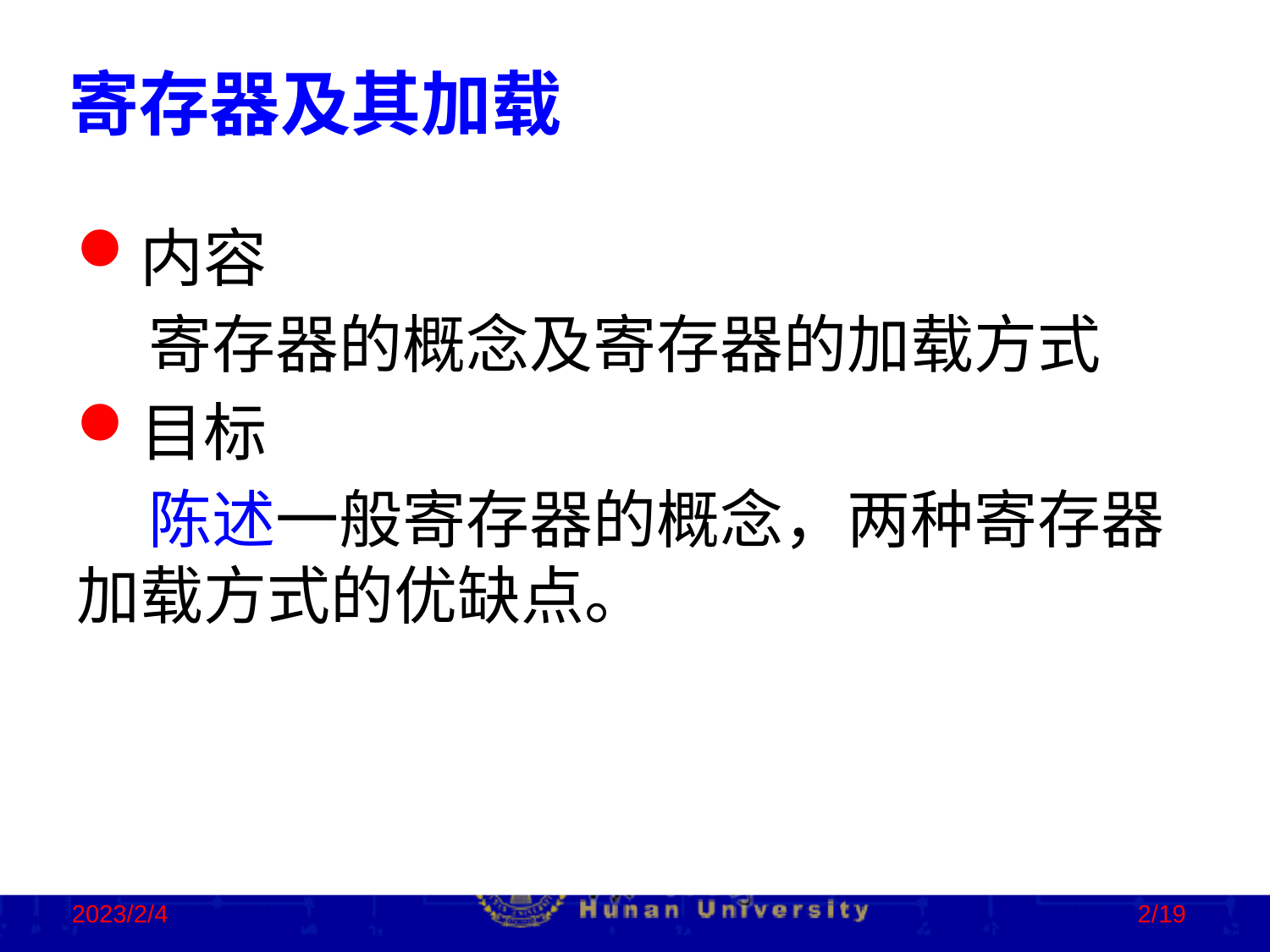

寄存器及其加载
内容
    寄存器的概念及寄存器的加载方式
目标
    陈述一般寄存器的概念，两种寄存器加载方式的优缺点。
2023/2/4
2/19